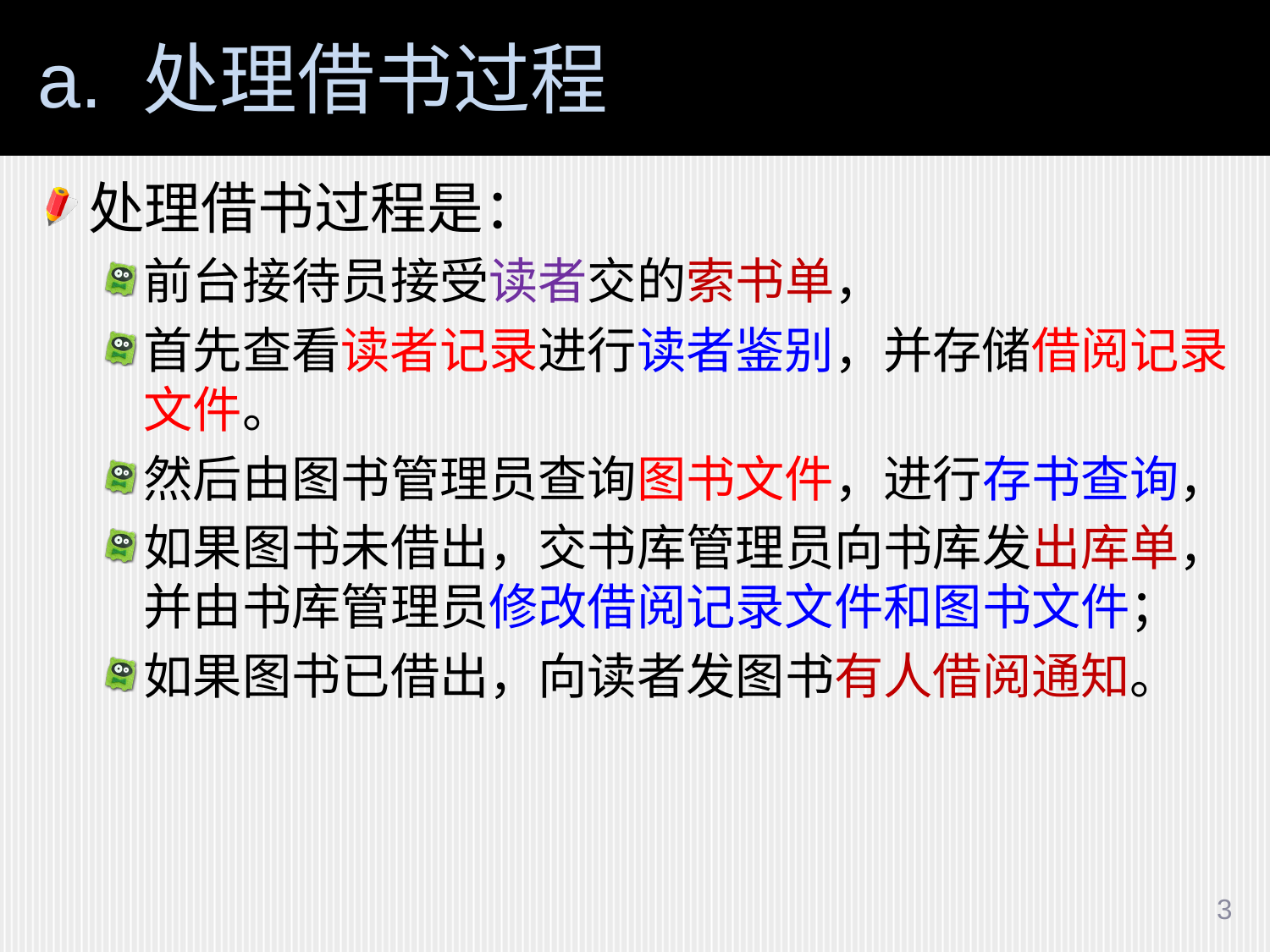

# a. 处理借书过程
处理借书过程是：
前台接待员接受读者交的索书单，
首先查看读者记录进行读者鉴别，并存储借阅记录文件。
然后由图书管理员查询图书文件，进行存书查询，
如果图书未借出，交书库管理员向书库发出库单，并由书库管理员修改借阅记录文件和图书文件；
如果图书已借出，向读者发图书有人借阅通知。

3